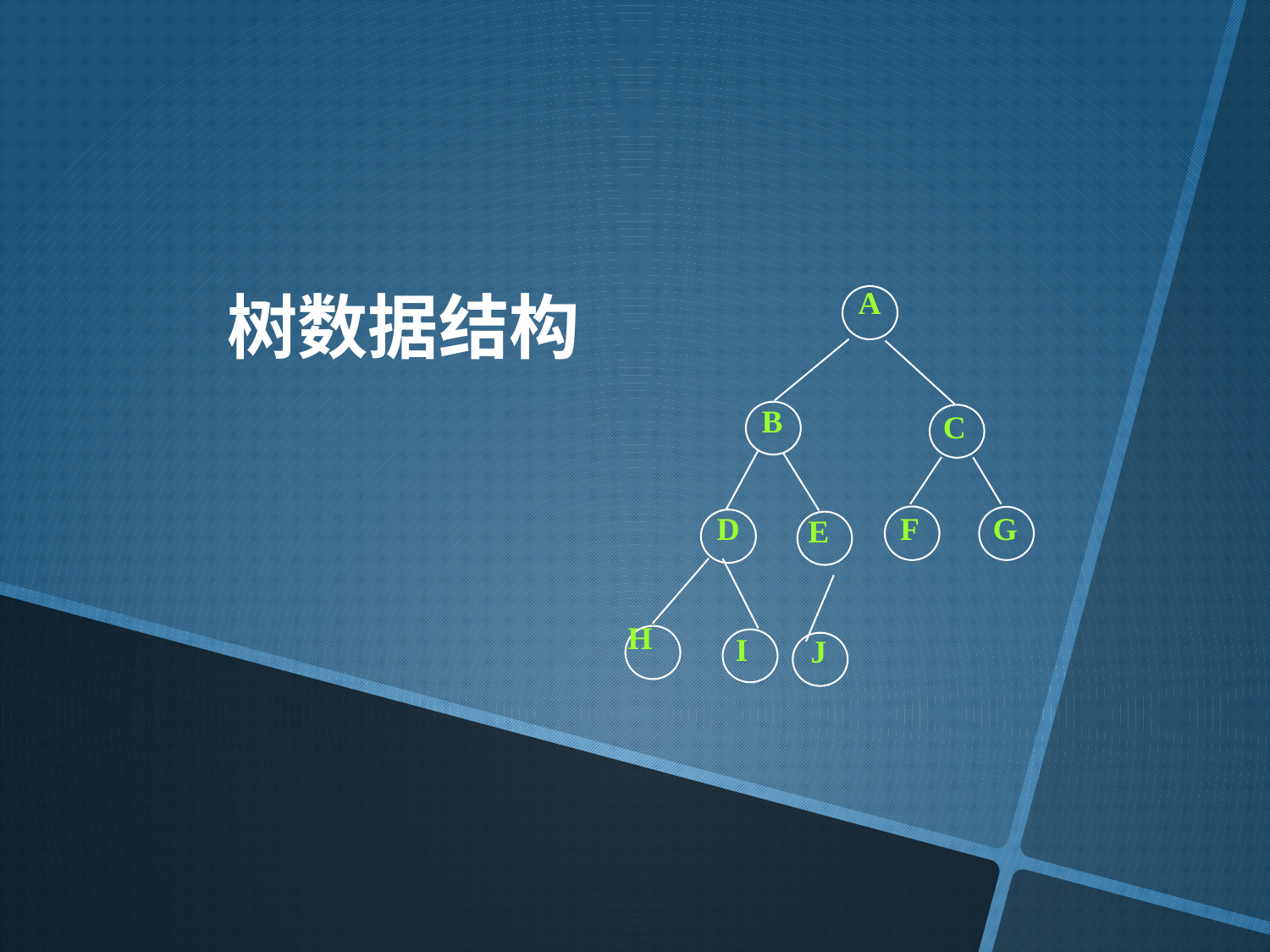

树数据结构
A

B
C

D
F
G
E

H
I
J